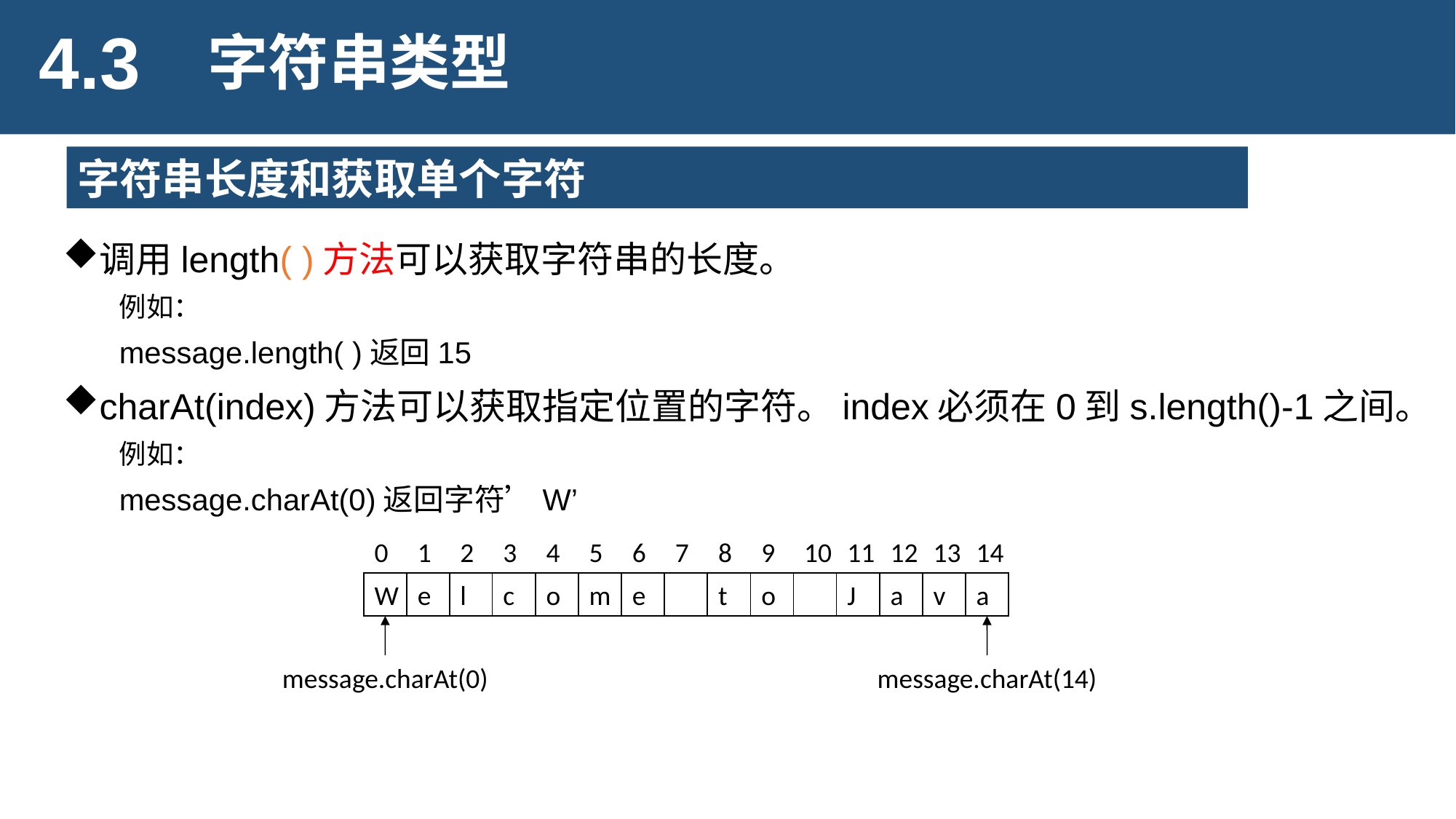

4.3
字符串类型
字符串长度和获取单个字符
调用length( )方法可以获取字符串的长度。
例如：
message.length( )返回15
charAt(index)方法可以获取指定位置的字符。index必须在0到s.length()-1之间。
例如：
message.charAt(0)返回字符’W’

0
1
2
3
4
5
6
7
8
9
10
11
12
13
14
W
e
l
c
o
m
e

t
o

J
a
v
a
message.charAt(0)
message.charAt(14)